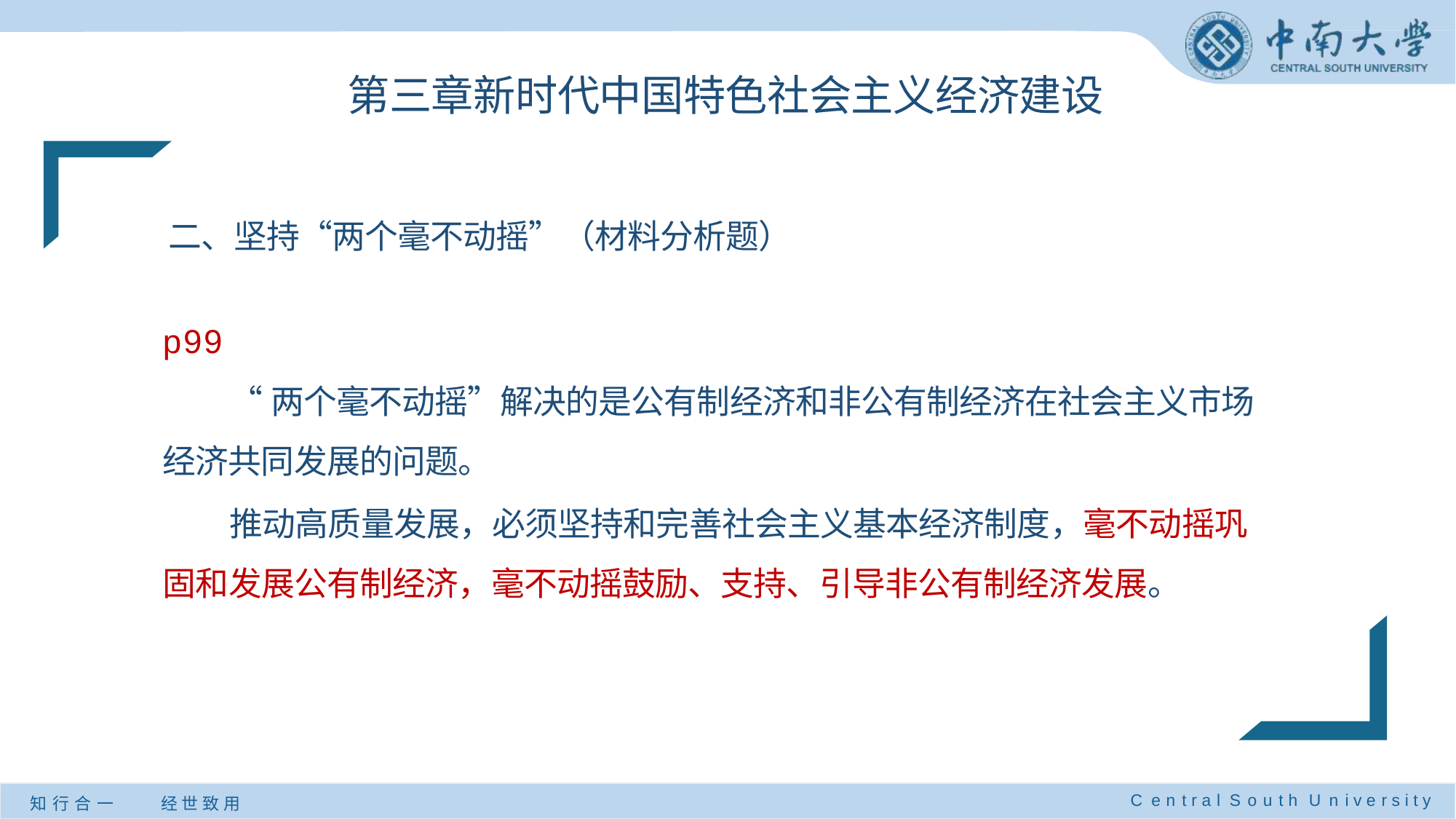

# 第三章新时代中国特色社会主义经济建设

二、坚持“两个毫不动摇”（材料分析题）

p99
“两个毫不动摇”解决的是公有制经济和非公有制经济在社会主义市场经济共同发展的问题。
推动高质量发展，必须坚持和完善社会主义基本经济制度，毫不动摇巩固和发展公有制经济，毫不动摇鼓励、支持、引导非公有制经济发展。

C e n t r a l S o u t h U n i v e r s i t y
知 行 合 一
经 世 致 用